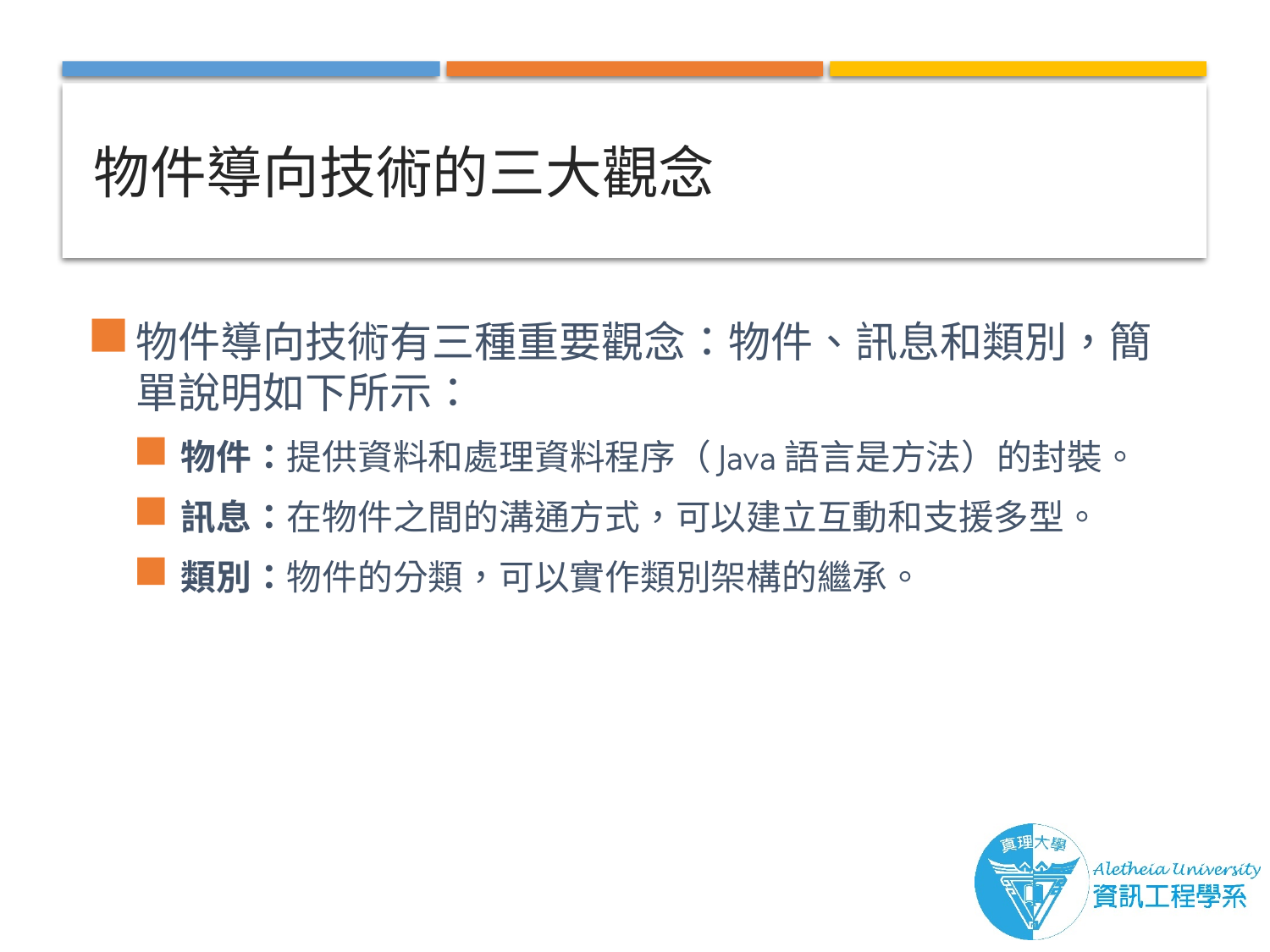

# 物件導向技術的三大觀念
物件導向技術有三種重要觀念：物件、訊息和類別，簡單說明如下所示：
物件：提供資料和處理資料程序（Java語言是方法）的封裝。
訊息：在物件之間的溝通方式，可以建立互動和支援多型。
類別：物件的分類，可以實作類別架構的繼承。